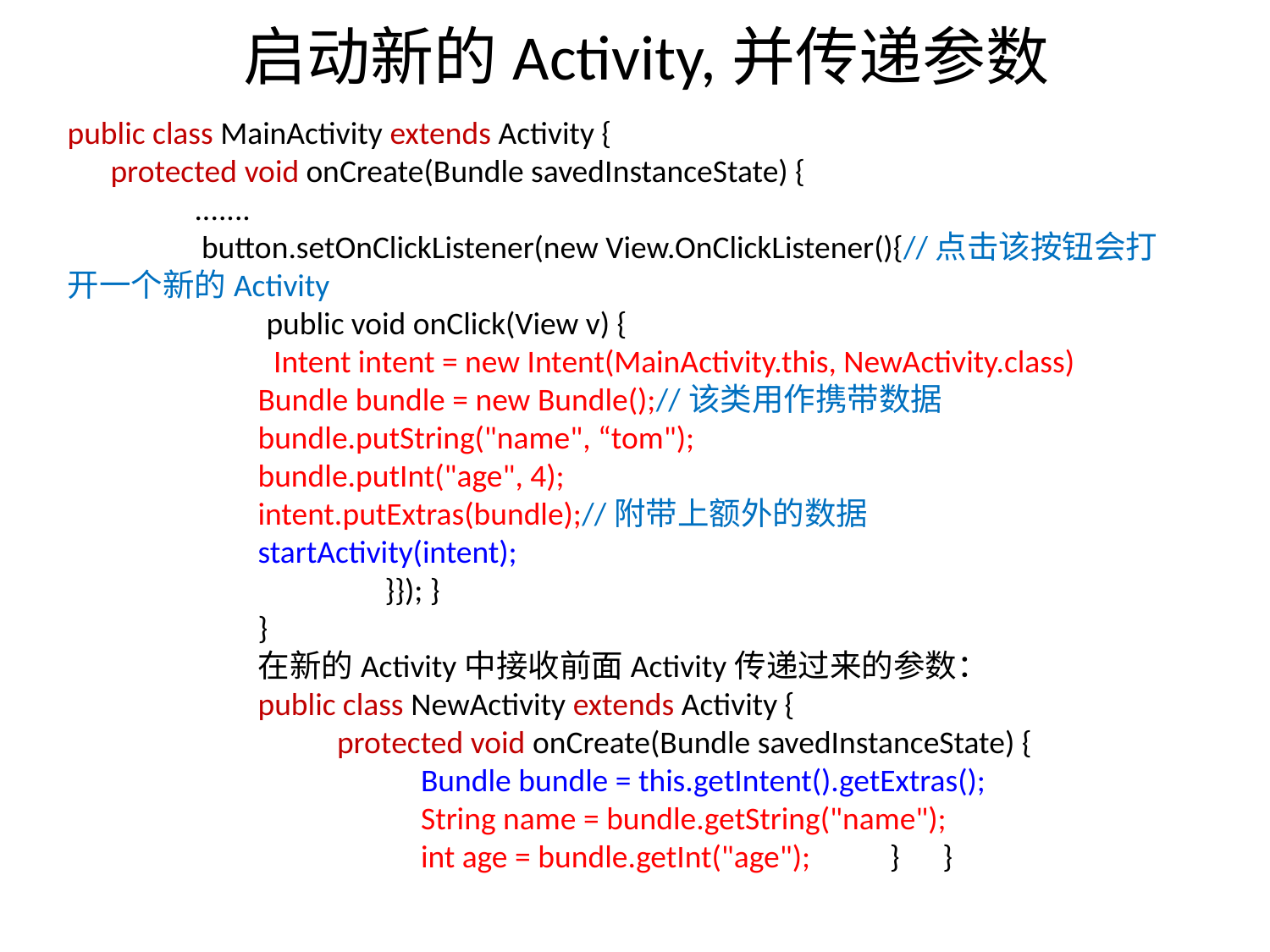

# 启动新的Activity,并传递参数
public class MainActivity extends Activity {
      protected void onCreate(Bundle savedInstanceState) {
	.......
	 button.setOnClickListener(new View.OnClickListener(){//点击该按钮会打开一个新的Activity
	          public void onClick(View v) {
	           Intent intent = new Intent(MainActivity.this, NewActivity.class)
Bundle bundle = new Bundle();//该类用作携带数据
bundle.putString("name", “tom");
bundle.putInt("age", 4);
intent.putExtras(bundle);//附带上额外的数据
startActivity(intent);
	}}); }
}
在新的Activity中接收前面Activity传递过来的参数：
public class NewActivity extends Activity {
           protected void onCreate(Bundle savedInstanceState) {
	     Bundle bundle = this.getIntent().getExtras();
	     String name = bundle.getString("name");
               	     int age = bundle.getInt("age");           }      }